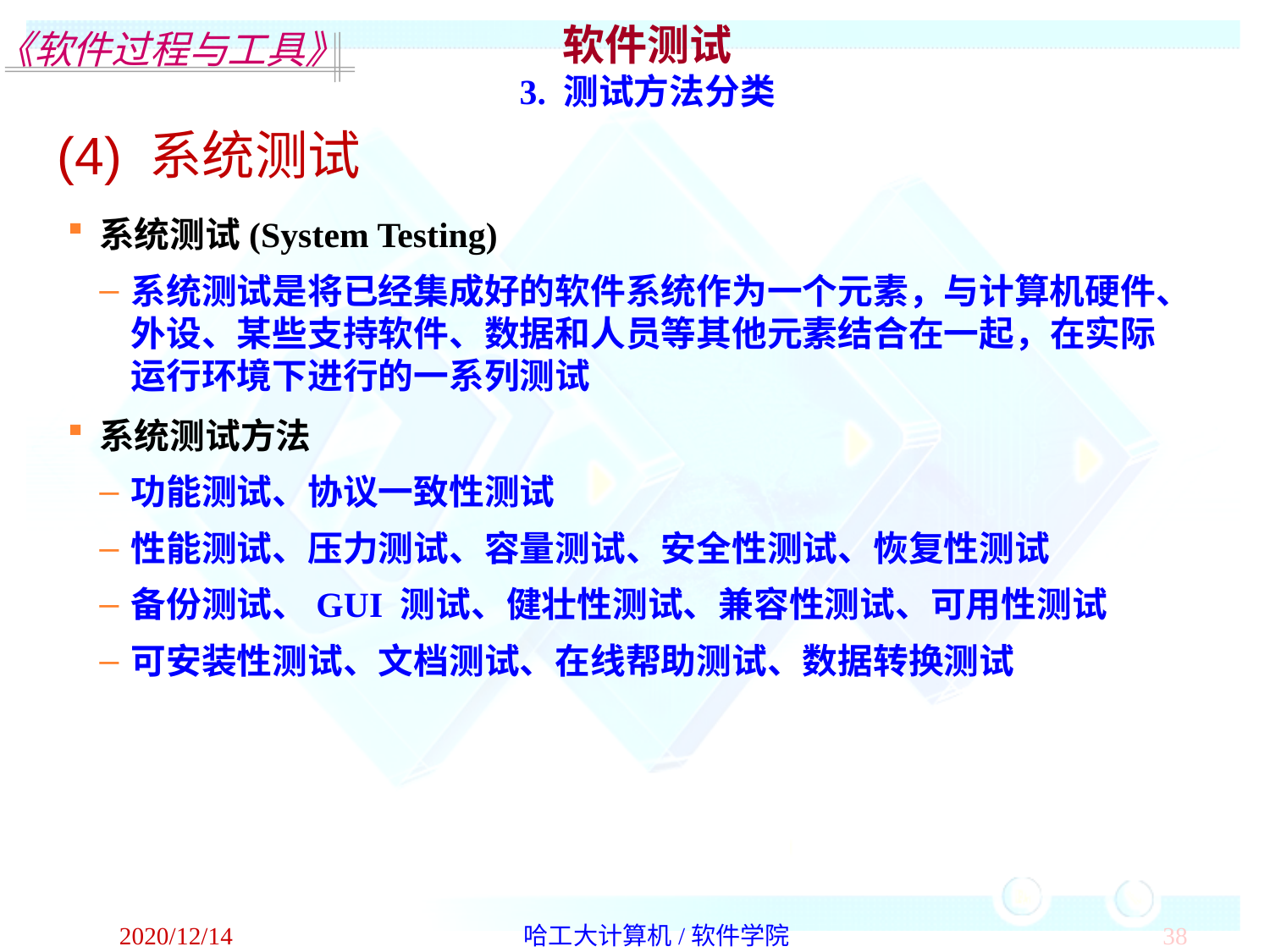

软件测试
3. 测试方法分类
(4) 系统测试
系统测试(System Testing)
系统测试是将已经集成好的软件系统作为一个元素，与计算机硬件、外设、某些支持软件、数据和人员等其他元素结合在一起，在实际运行环境下进行的一系列测试
系统测试方法
功能测试、协议一致性测试
性能测试、压力测试、容量测试、安全性测试、恢复性测试
备份测试、GUI 测试、健壮性测试、兼容性测试、可用性测试
可安装性测试、文档测试、在线帮助测试、数据转换测试